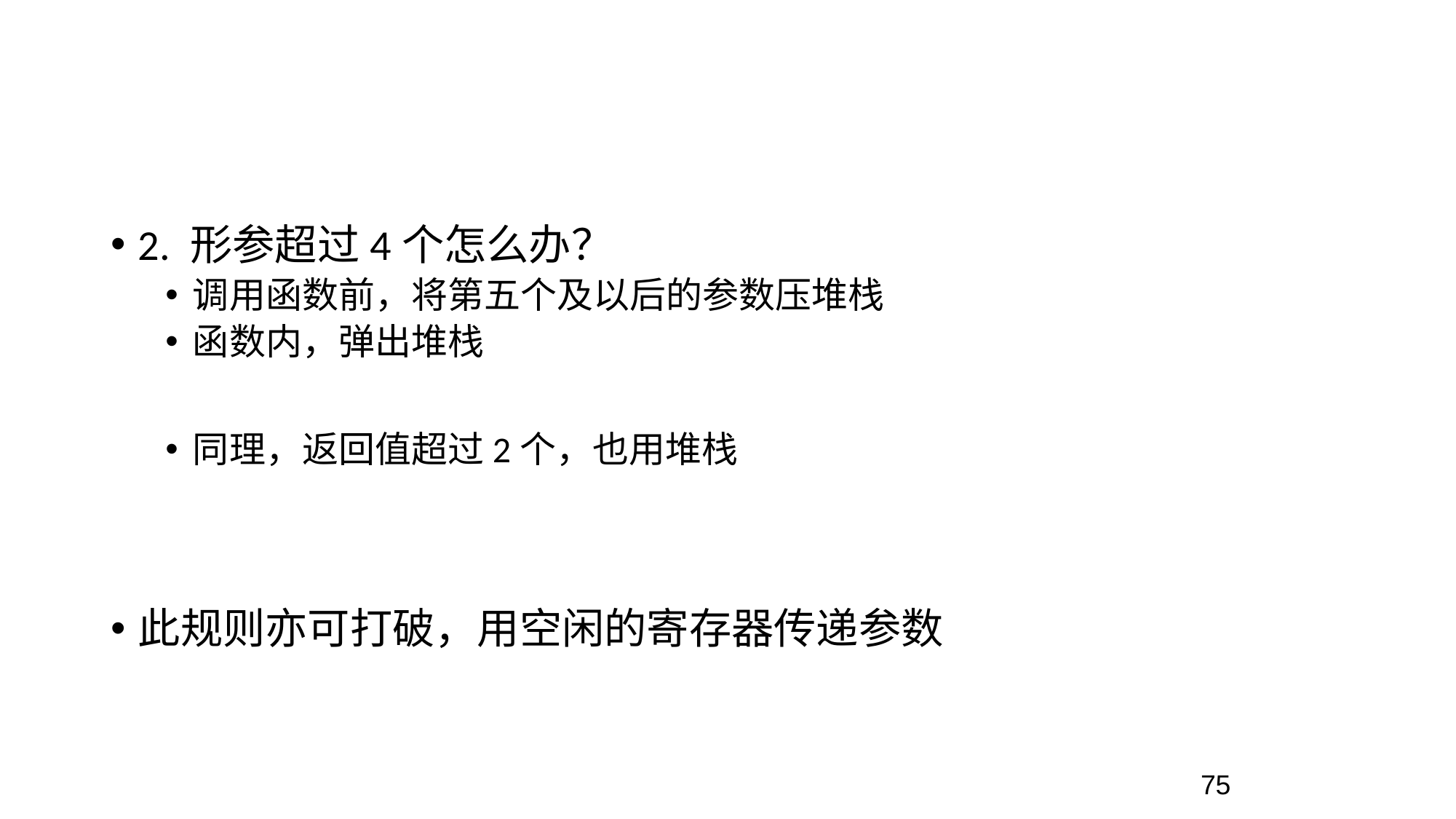

2. 形参超过4个怎么办？
调用函数前，将第五个及以后的参数压堆栈
函数内，弹出堆栈

同理，返回值超过2个，也用堆栈

此规则亦可打破，用空闲的寄存器传递参数

75